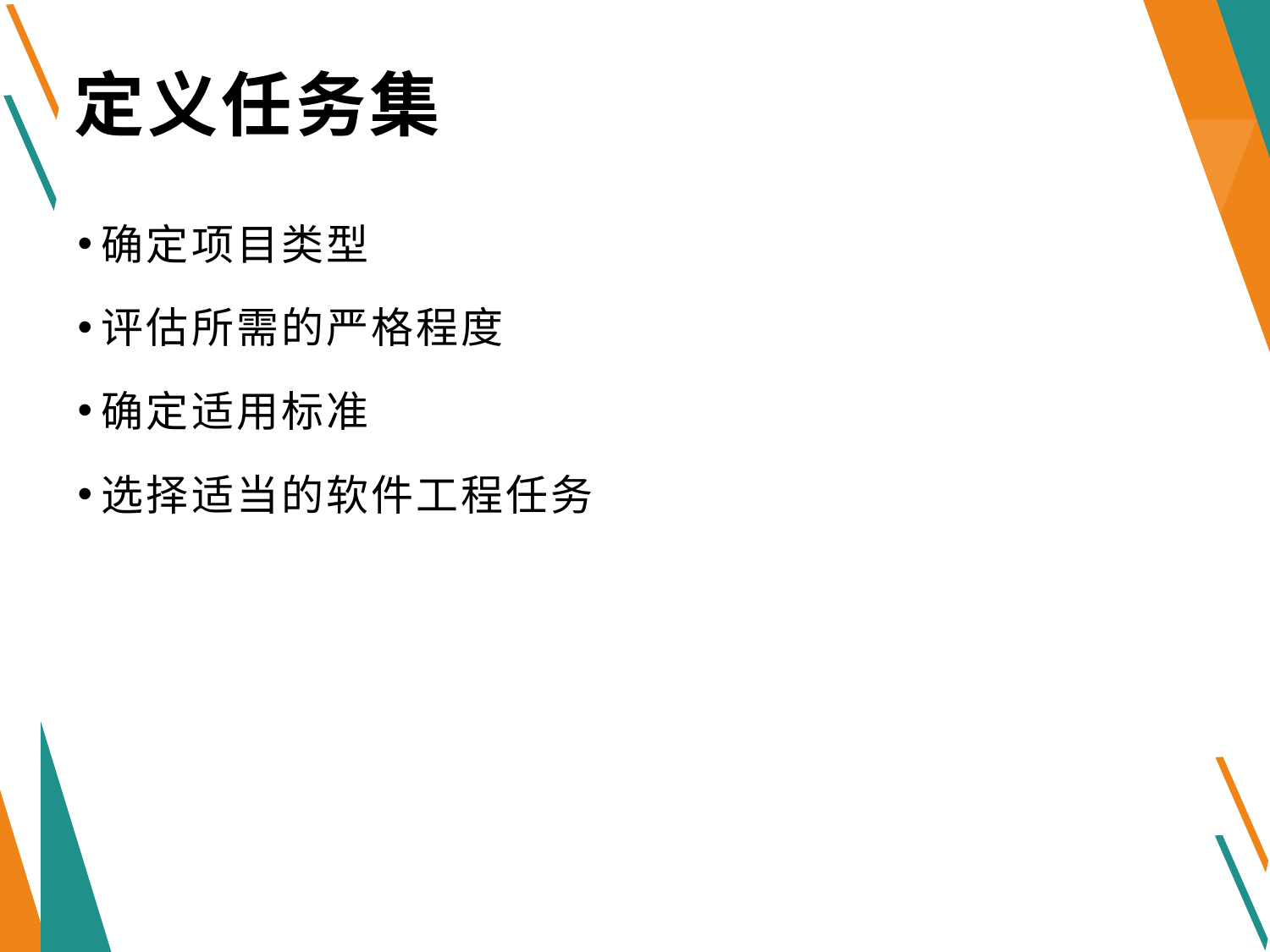

# 定义任务集
确定项目类型
评估所需的严格程度
确定适用标准
选择适当的软件工程任务
6